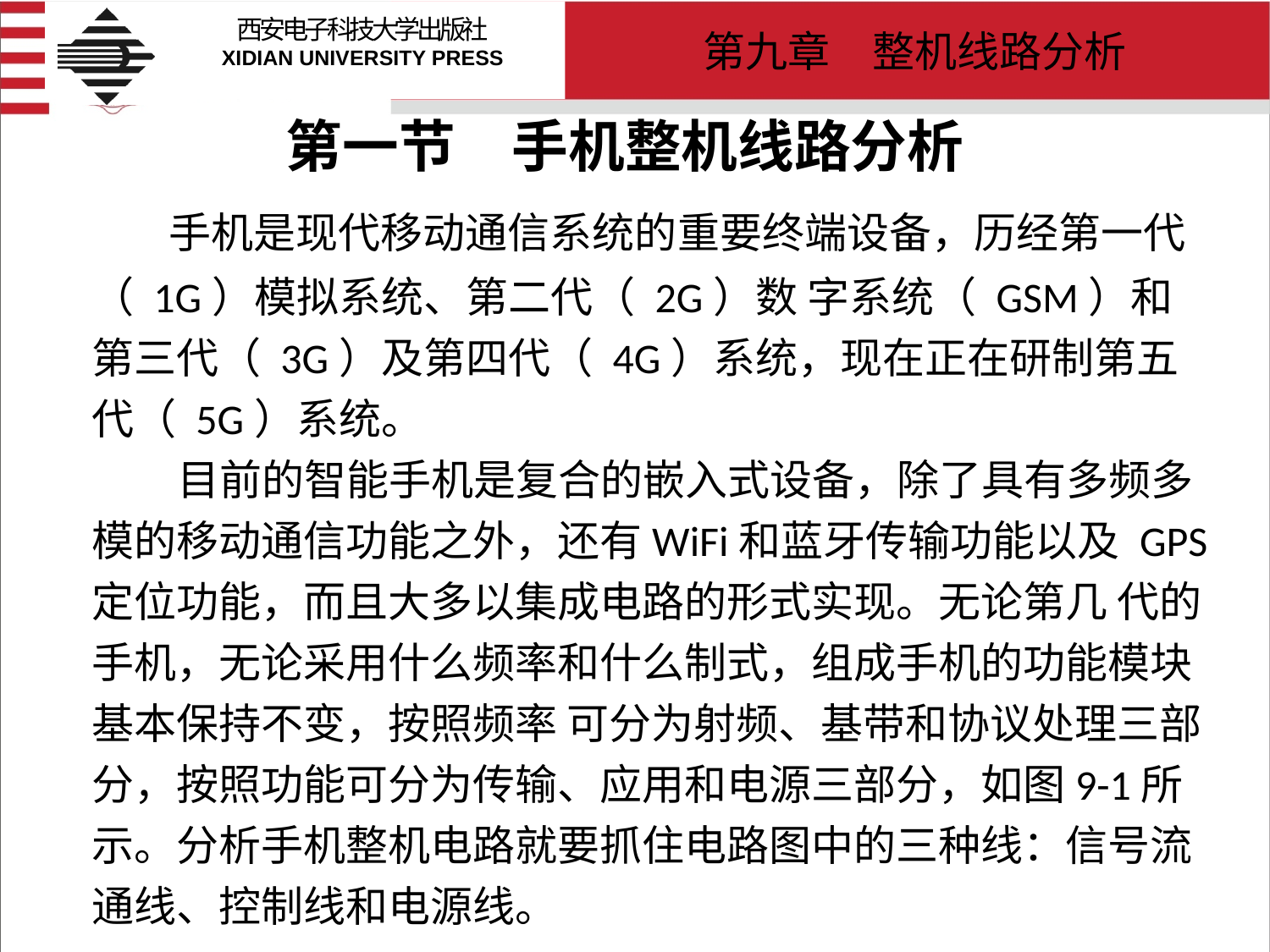

# 第一节　手机整机线路分析 手机是现代移动通信系统的重要终端设备，历经第一代（ 1G）模拟系统、第二代（ 2G）数 字系统（ GSM）和第三代（ 3G）及第四代（ 4G）系统，现在正在研制第五代（ 5G）系统。 目前的智能手机是复合的嵌入式设备，除了具有多频多模的移动通信功能之外，还有WiFi和蓝牙传输功能以及 GPS定位功能，而且大多以集成电路的形式实现。无论第几 代的手机，无论采用什么频率和什么制式，组成手机的功能模块基本保持不变，按照频率 可分为射频、基带和协议处理三部分，按照功能可分为传输、应用和电源三部分，如图9-1所示。分析手机整机电路就要抓住电路图中的三种线：信号流通线、控制线和电源线。